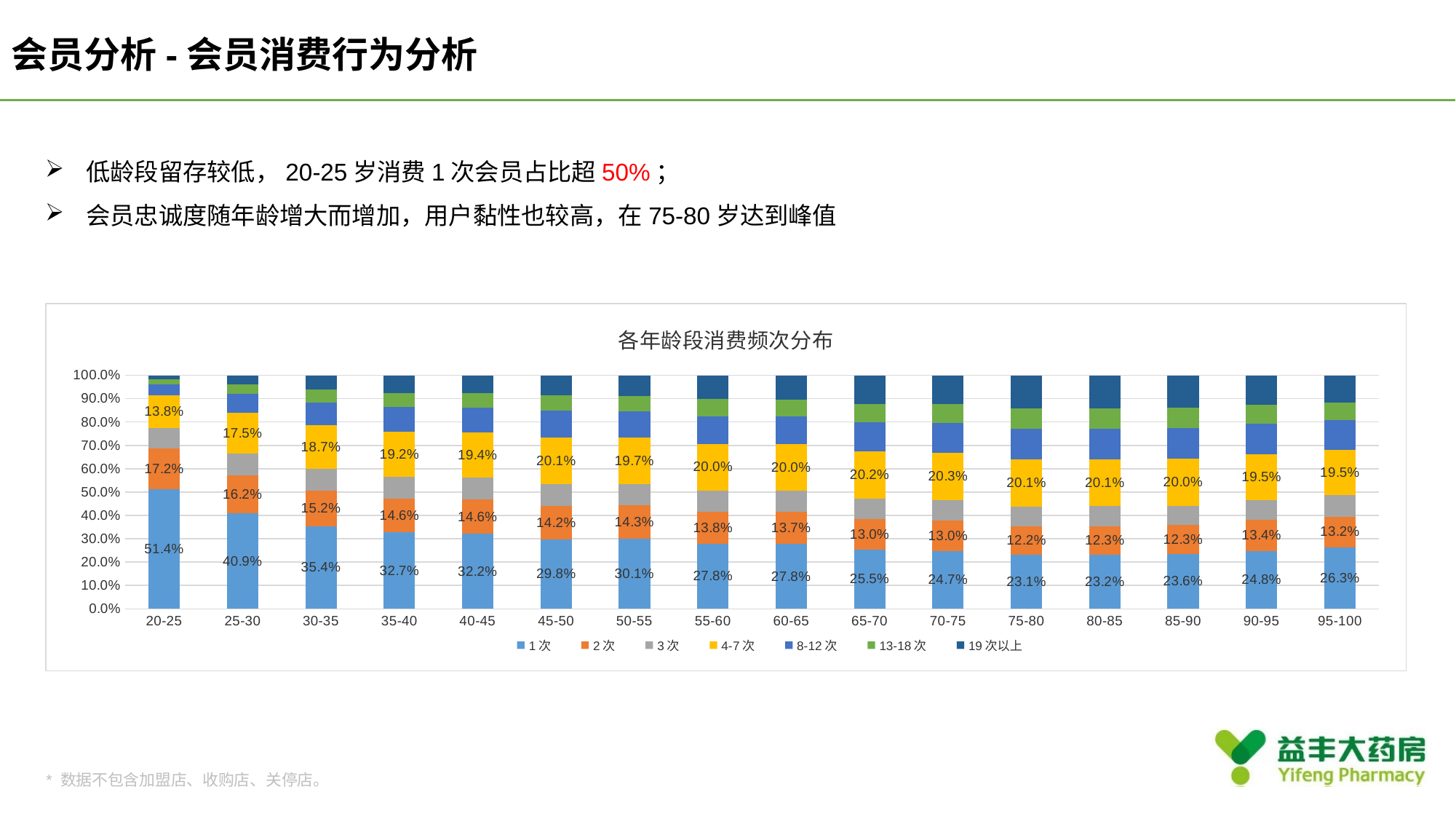

会员分析-会员消费行为分析
低龄段留存较低，20-25岁消费1次会员占比超50%；
会员忠诚度随年龄增大而增加，用户黏性也较高，在75-80岁达到峰值

### Chart: 各年龄段消费频次分布

| Category | 1次 | 2次 | 3次 | 4-7次 | 8-12次 | 13-18次 | 19次以上 |
|---|---|---|---|---|---|---|---|
| 20-25 | 0.513708337551436 | 0.171587951907674 | 0.0902803003686126 | 0.138126983748891 | 0.0485061961447534 | 0.0197972928713072 | 0.0179929374073258 |
| 25-30 | 0.408590250042058 | 0.162232153427252 | 0.0951155190569059 | 0.175023988585172 | 0.0798399307134891 | 0.0398405226396167 | 0.0393576355355062 |
| 30-35 | 0.353920695068027 | 0.151697159928127 | 0.0934818769248731 | 0.187467324066358 | 0.0974122905773352 | 0.0541617031322067 | 0.0618589503030723 |
| 35-40 | 0.326885416431107 | 0.146122430519436 | 0.0923995386807173 | 0.191787612220438 | 0.105998507496438 | 0.0613672237172384 | 0.0754392709346238 |
| 40-45 | 0.321622576201745 | 0.146215519372726 | 0.0929237452760216 | 0.194335640871684 | 0.107086850563345 | 0.0623317910500477 | 0.0754838766644298 |
| 45-50 | 0.298341941281613 | 0.141907705677296 | 0.0926508201416115 | 0.200701144544404 | 0.114240146944096 | 0.0678204279944303 | 0.084337813416549 |
| 50-55 | 0.300556818556226 | 0.142644393924418 | 0.0920914192832746 | 0.197428969940584 | 0.112175326458217 | 0.0674694957881673 | 0.0876335760491143 |
| 55-60 | 0.277804975823303 | 0.137500310412476 | 0.0912612679728824 | 0.200464377064243 | 0.118362937814625 | 0.0729895027369512 | 0.10161662817552 |
| 60-65 | 0.277502695636481 | 0.137279553047548 | 0.0910677753530108 | 0.199851683123572 | 0.117993809514421 | 0.0734123042346136 | 0.102892179090353 |
| 65-70 | 0.254690663387612 | 0.129798412639267 | 0.0885444225012731 | 0.201873035982661 | 0.124186757089093 | 0.0795270211523891 | 0.121379687247705 |
| 70-75 | 0.24682300862948 | 0.130017727913826 | 0.0885471992383037 | 0.203014811156862 | 0.126450829019778 | 0.0816159046742718 | 0.123530519367479 |
| 75-80 | 0.230746793371048 | 0.122362350990582 | 0.0857327079991096 | 0.200672413396071 | 0.130898009625644 | 0.0873600098252186 | 0.142227714792327 |
| 80-85 | 0.231703273932864 | 0.122530736289543 | 0.0853294653957729 | 0.200801215637519 | 0.131261223925957 | 0.0868628263572317 | 0.141511258461113 |
| 85-90 | 0.235718745122522 | 0.12345871702825 | 0.0824879038551584 | 0.200093647572967 | 0.133135632901514 | 0.0855704697986577 | 0.13953488372093 |
| 90-95 | 0.248484066572055 | 0.134305250935363 | 0.0828280221906851 | 0.195329634885821 | 0.13224100116114 | 0.0806347568055735 | 0.126177267449361 |
| 95-100 | 0.26344505066251 | 0.131722525331255 | 0.0915822291504287 | 0.19485580670304 | 0.125487139516758 | 0.0767731878409977 | 0.116134060795012 |
* 数据不包含加盟店、收购店、关停店。